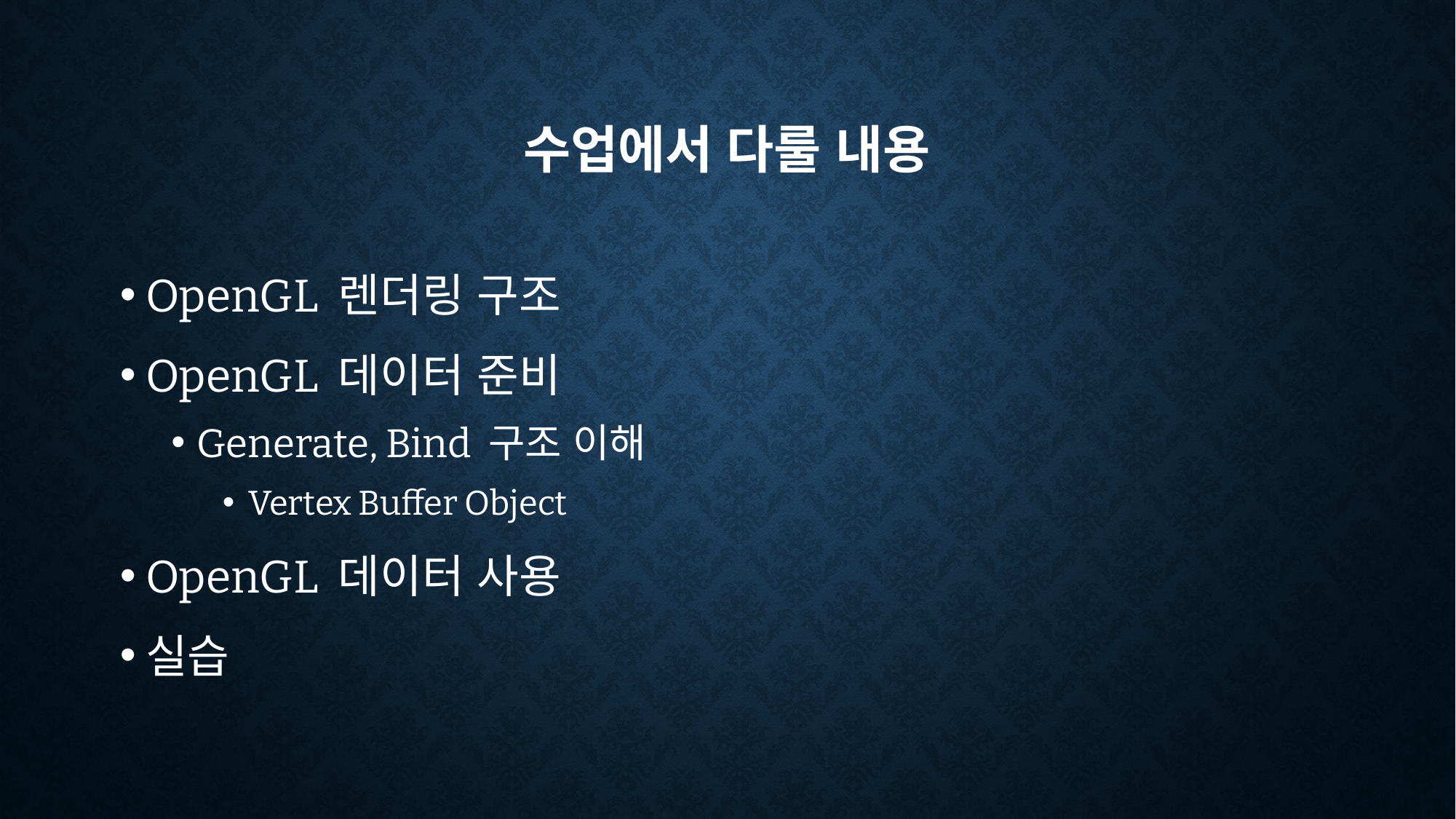

# 수업에서 다룰 내용
OpenGL 렌더링 구조
OpenGL 데이터 준비
Generate, Bind 구조 이해
Vertex Buffer Object
OpenGL 데이터 사용
실습